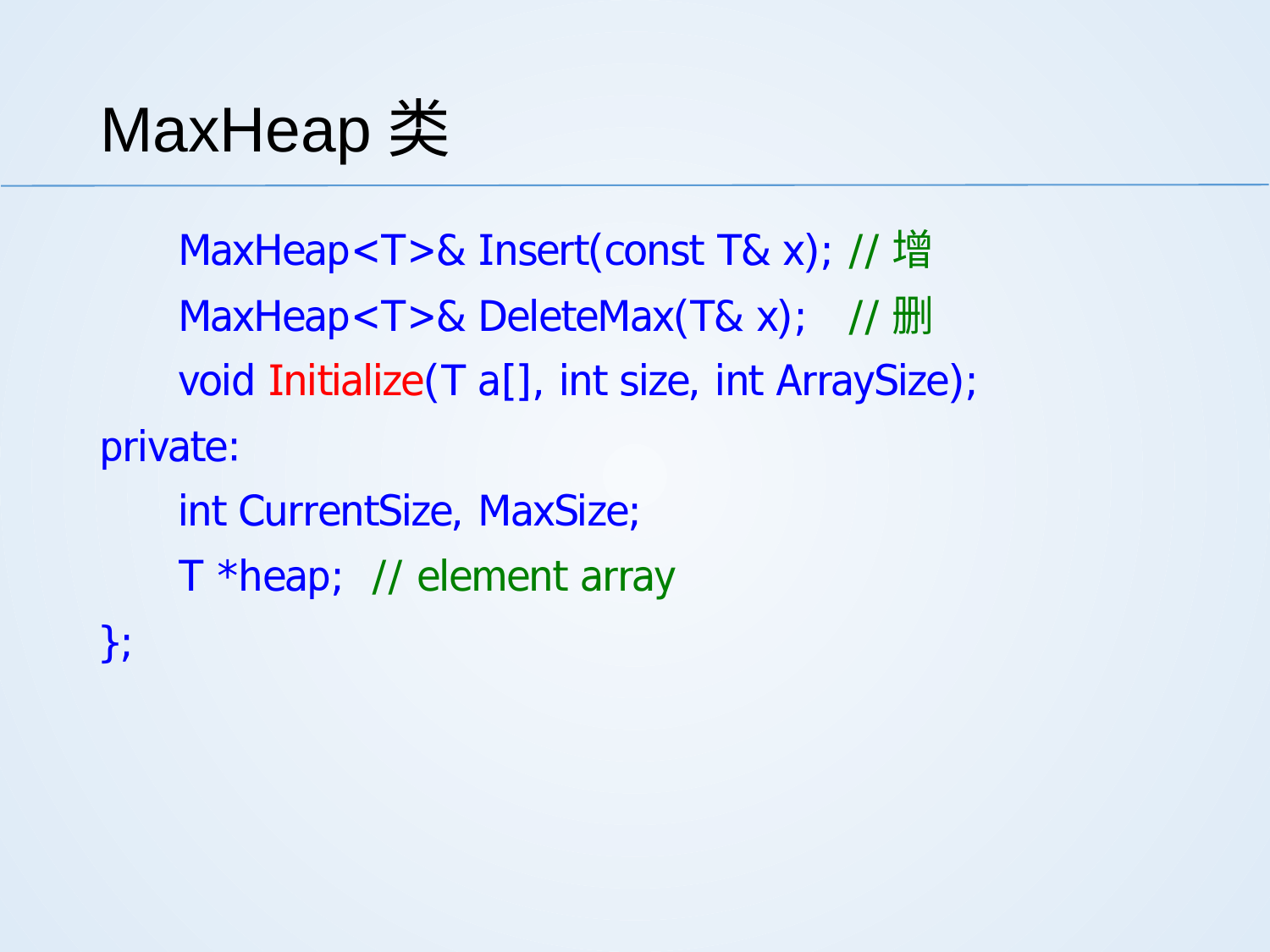

# MaxHeap类
      MaxHeap<T>& Insert(const T& x); //增
      MaxHeap<T>& DeleteMax(T& x);   //删
      void Initialize(T a[], int size, int ArraySize);
private:
      int CurrentSize, MaxSize;
      T *heap;  // element array
};